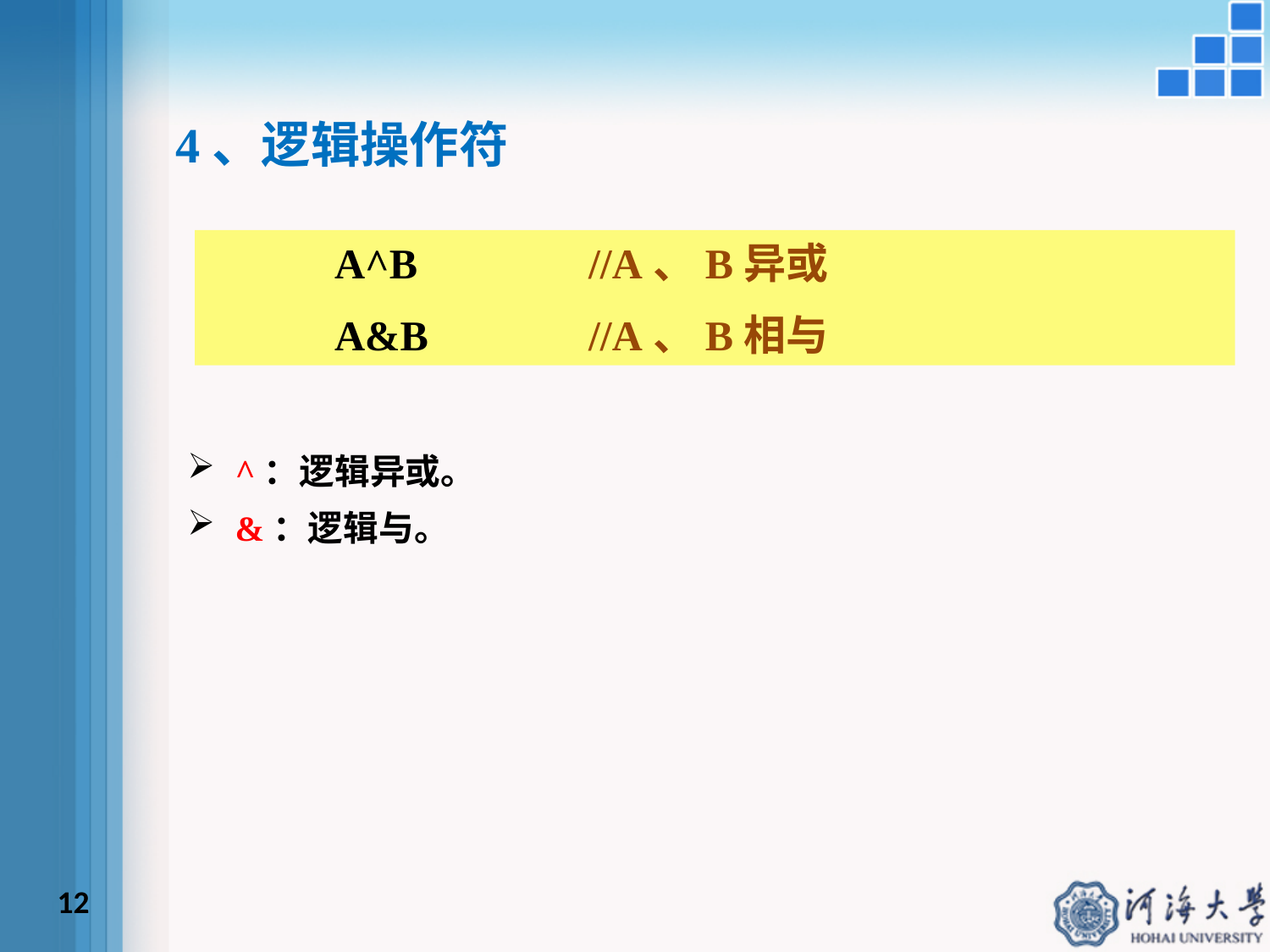

4、逻辑操作符
	A^B		//A、B异或
	A&B	 	//A、B相与
^：逻辑异或。
&：逻辑与。
12